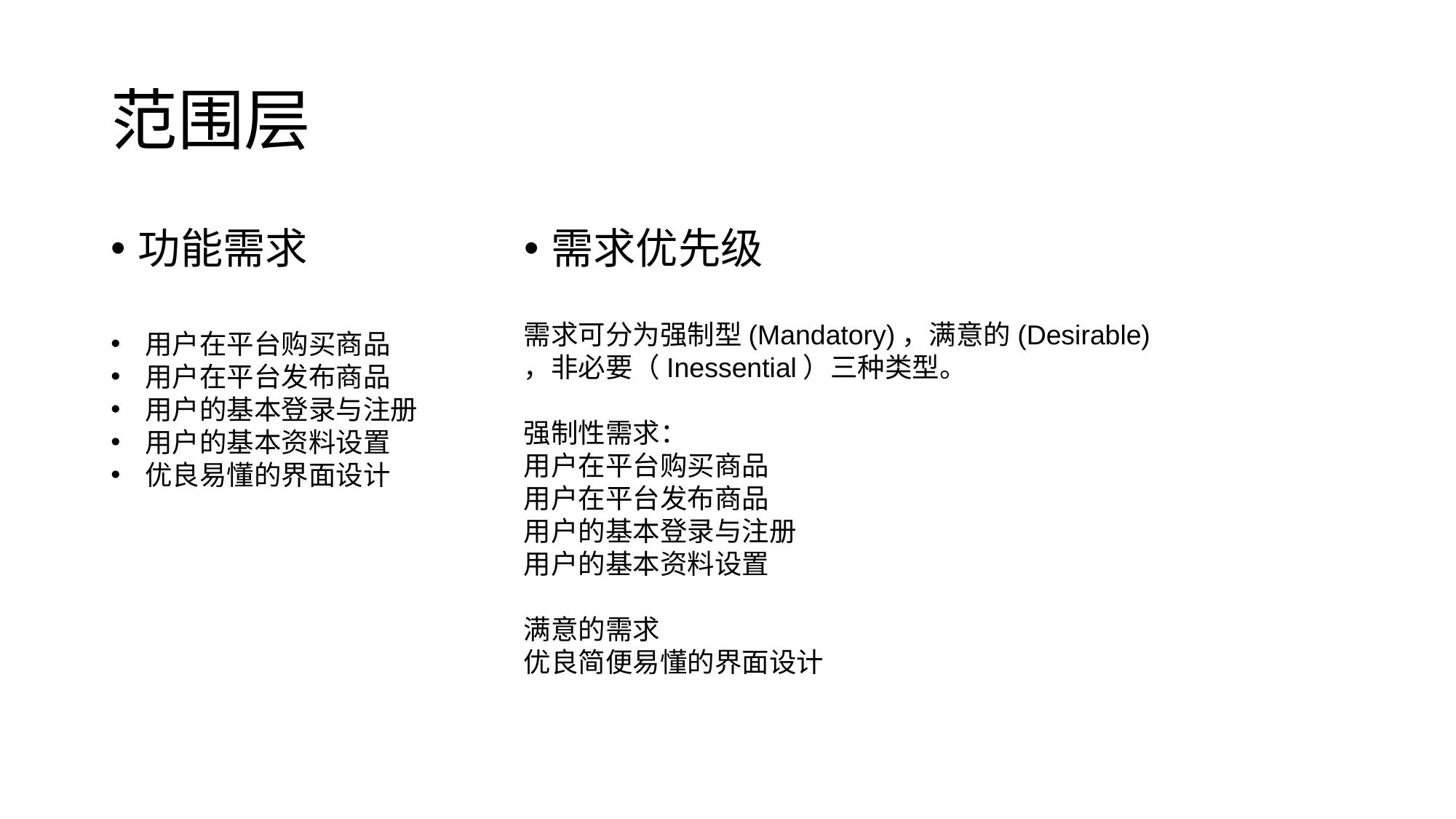

# 范围层
功能需求
需求优先级
需求可分为强制型(Mandatory)，满意的(Desirable)
，非必要（Inessential）三种类型。

强制性需求：
用户在平台购买商品
用户在平台发布商品
用户的基本登录与注册
用户的基本资料设置

满意的需求
优良简便易懂的界面设计

用户在平台购买商品
用户在平台发布商品
用户的基本登录与注册
用户的基本资料设置
优良易懂的界面设计